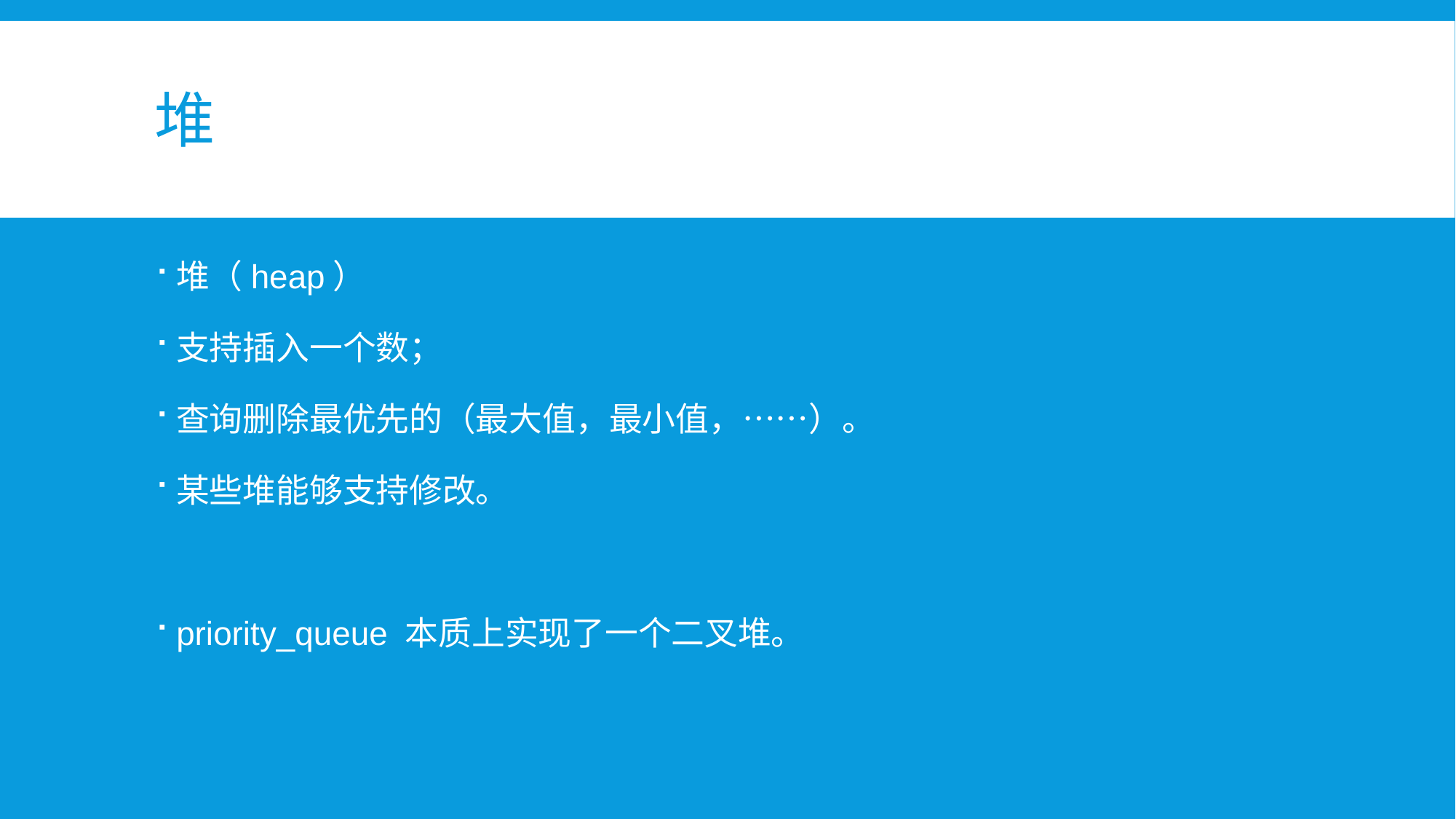

# 堆
堆（heap）
支持插入一个数；
查询删除最优先的（最大值，最小值，……）。
某些堆能够支持修改。

priority_queue 本质上实现了一个二叉堆。